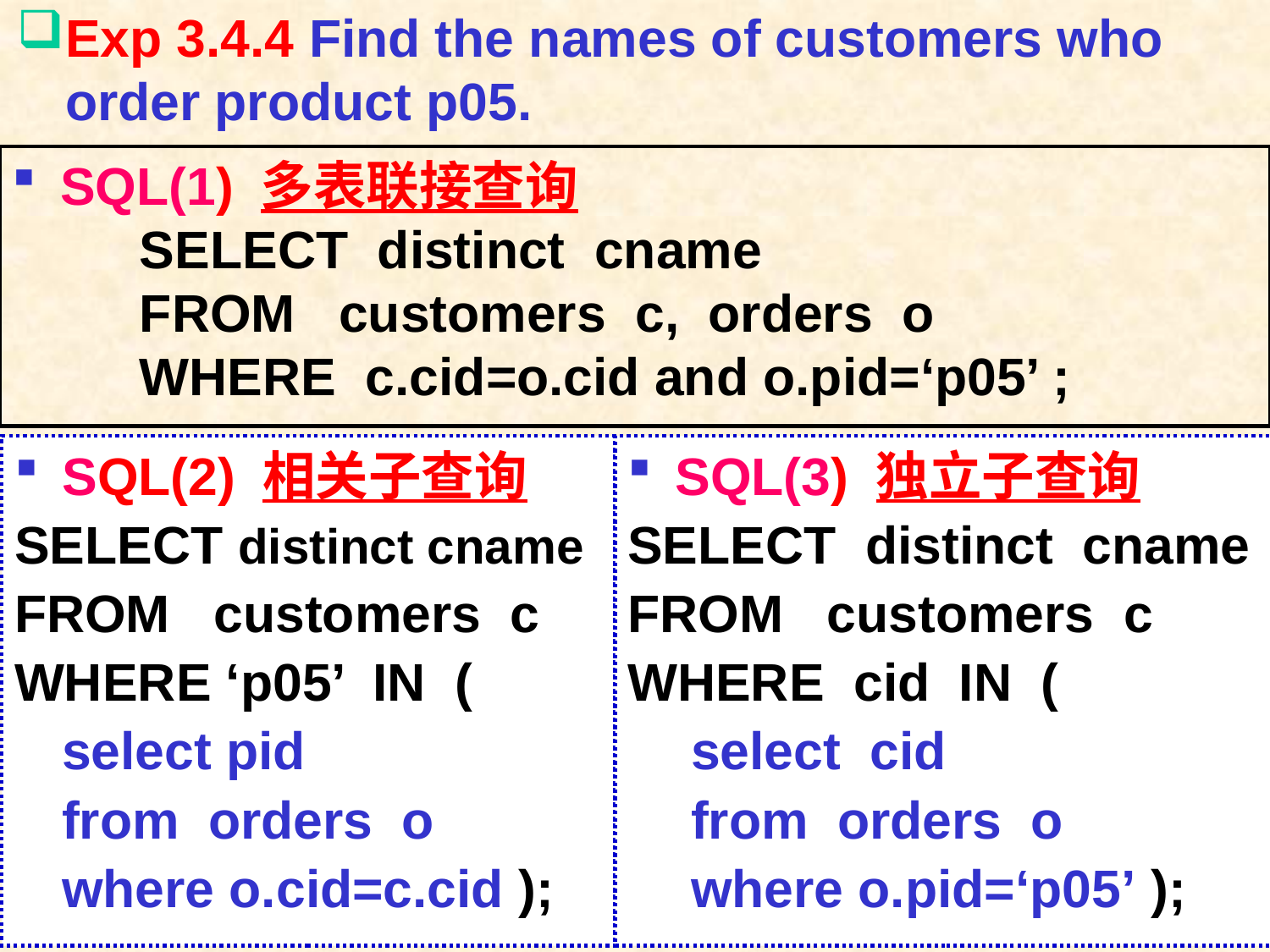

# Exp 3.4.4 Find the names of customers who order product p05.
SQL(1) 多表联接查询
SELECT  distinct  cname
FROM   customers  c,  orders  o
WHERE  c.cid=o.cid and o.pid=‘p05’ ;
SQL(2) 相关子查询
SELECT distinct cname
FROM   customers  c
WHERE ‘p05’  IN  (
	select pid
	from  orders  o
	where o.cid=c.cid );
SQL(3) 独立子查询
SELECT  distinct  cname
FROM   customers  c
WHERE  cid  IN  (
select  cid
from  orders  o
where o.pid=‘p05’ );